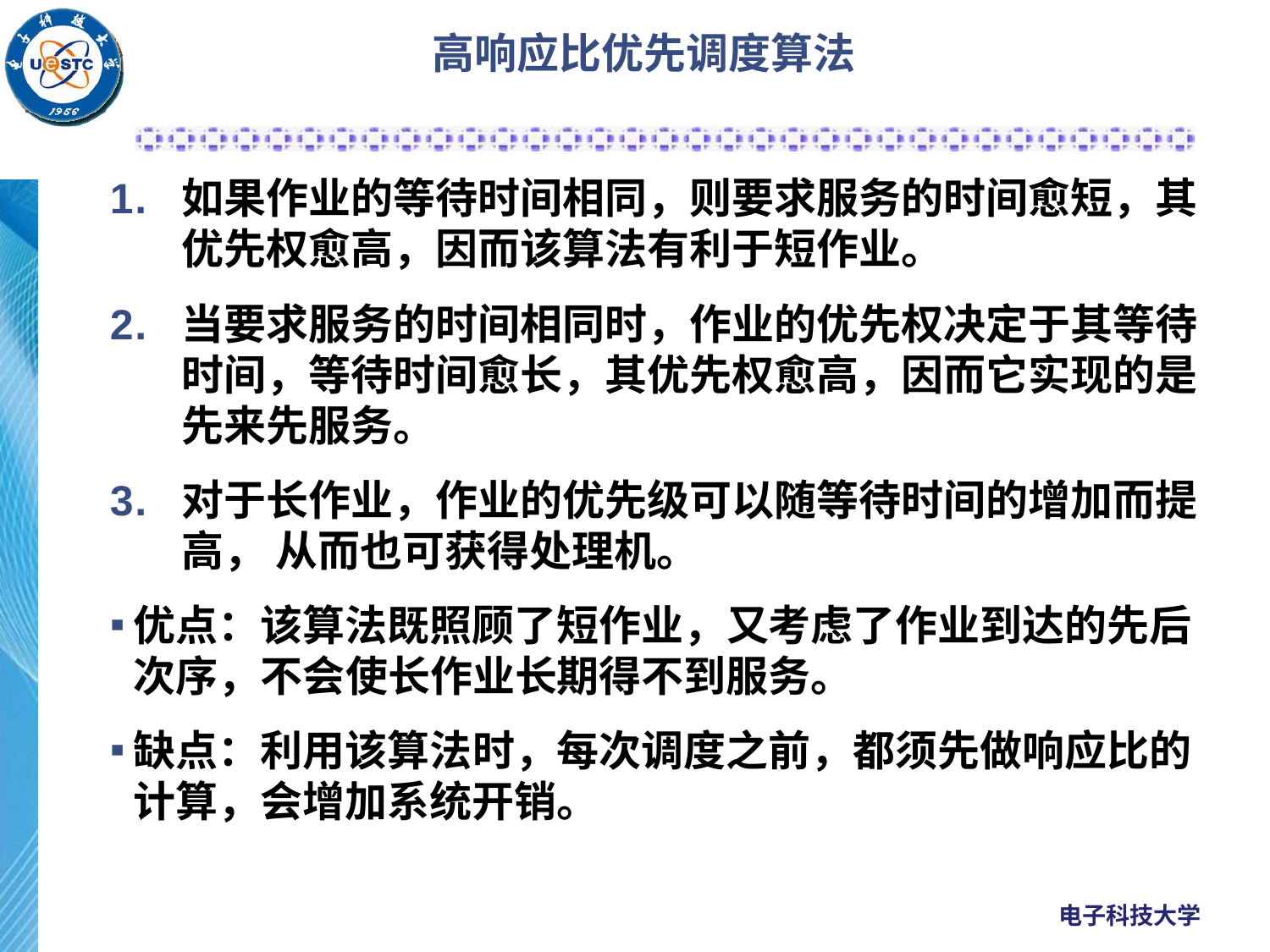

# 高响应比优先调度算法
如果作业的等待时间相同，则要求服务的时间愈短，其优先权愈高，因而该算法有利于短作业。
当要求服务的时间相同时，作业的优先权决定于其等待时间，等待时间愈长，其优先权愈高，因而它实现的是先来先服务。
对于长作业，作业的优先级可以随等待时间的增加而提高， 从而也可获得处理机。
优点：该算法既照顾了短作业，又考虑了作业到达的先后次序，不会使长作业长期得不到服务。
缺点：利用该算法时，每次调度之前，都须先做响应比的计算，会增加系统开销。